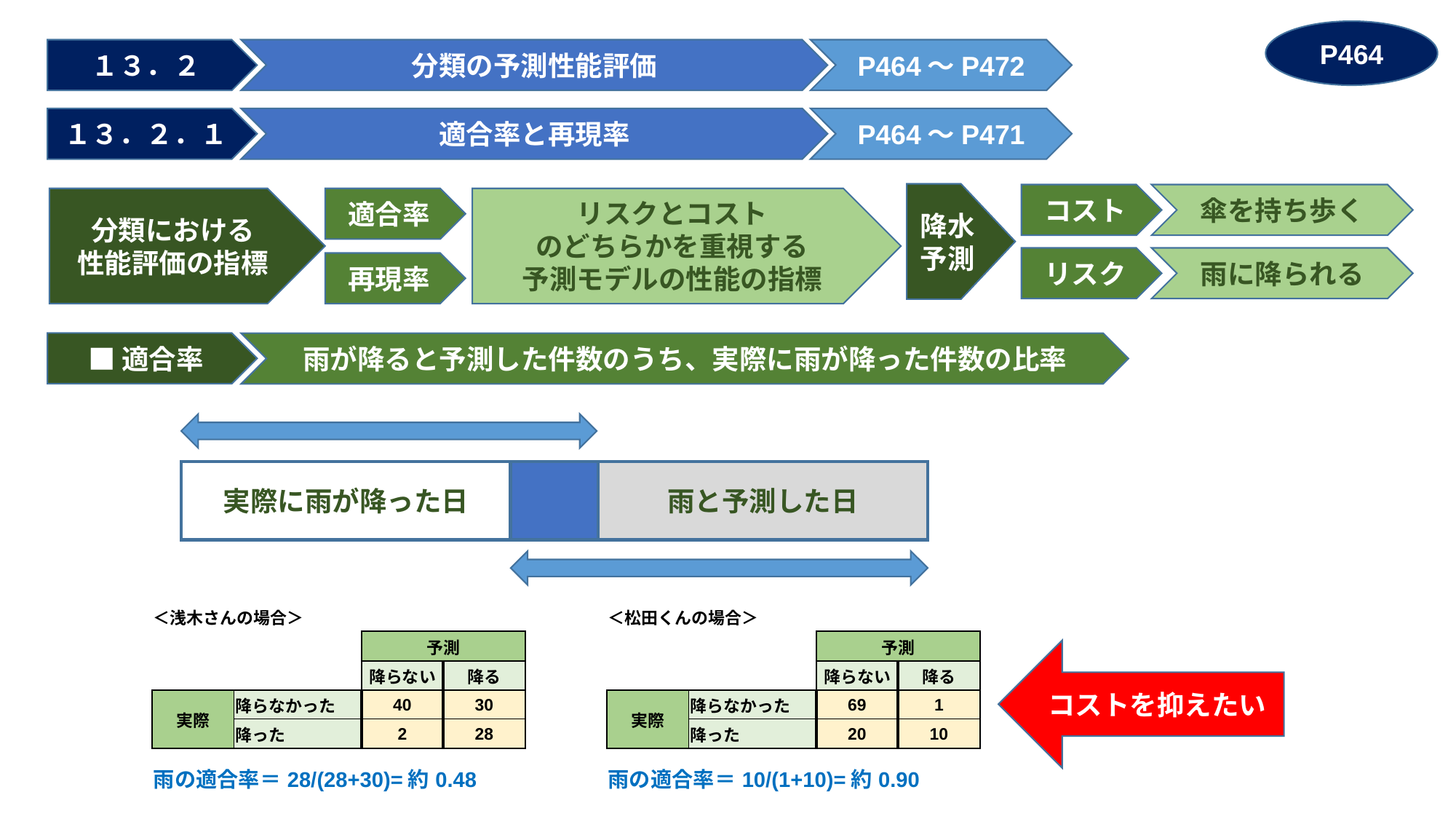

P464
１３．２
分類の予測性能評価
P464～P472
１３．２．１
適合率と再現率
P464～P471
降水予測
コスト
傘を持ち歩く
分類における
性能評価の指標
適合率
リスクとコスト
のどちらかを重視する
予測モデルの性能の指標
リスク
雨に降られる
再現率
■適合率
雨が降ると予測した件数のうち、実際に雨が降った件数の比率

実際に雨が降った日

雨と予測した日

| ＜浅木さんの場合＞ |  |  |  |  | ＜松田くんの場合＞ |  |  |  |
| --- | --- | --- | --- | --- | --- | --- | --- | --- |
|  |  | 予測 |  |  |  |  | 予測 |  |
|  |  | 降らない | 降る |  |  |  | 降らない | 降る |
| 実際 | 降らなかった | 40 | 30 |  | 実際 | 降らなかった | 69 | 1 |
|  | 降った | 2 | 28 |  |  | 降った | 20 | 10 |
| 雨の適合率＝28/(28+30)=約0.48 |  |  |  |  | 雨の適合率＝10/(1+10)=約0.90 |  |  |  |
|  |  |  |  |  |  |  |  |  |
コストを抑えたい